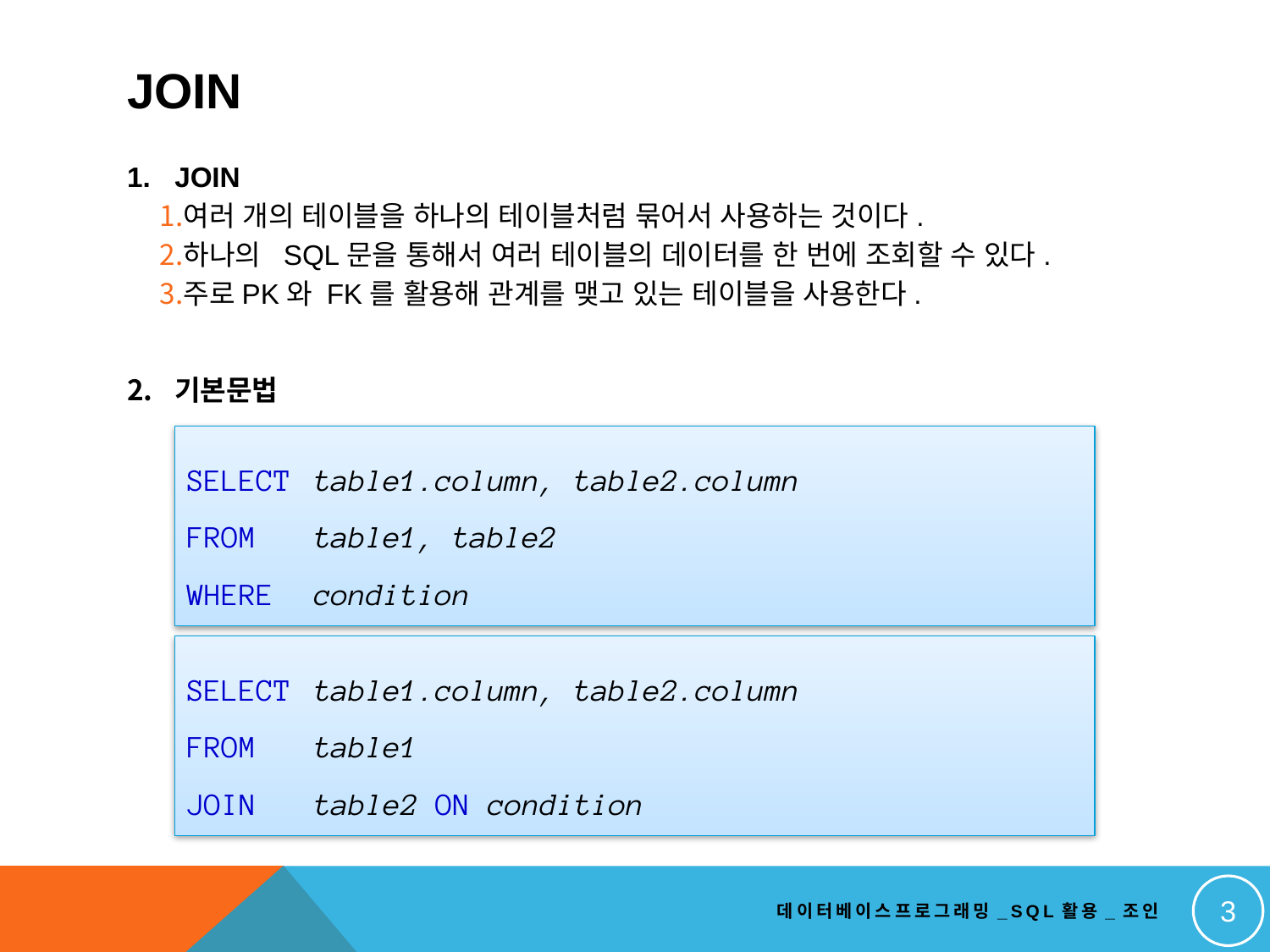

# JOIN
JOIN
여러 개의 테이블을 하나의 테이블처럼 묶어서 사용하는 것이다.
하나의  SQL문을 통해서 여러 테이블의 데이터를 한 번에 조회할 수 있다.
주로PK와 FK를 활용해 관계를 맺고 있는 테이블을 사용한다.

기본문법

SELECT	table1.column, table2.column
FROM	table1, table2
WHERE	condition
SELECT	table1.column, table2.column
FROM	table1
JOIN	table2 ON condition
3
데이터베이스프로그래밍_SQL활용_조인